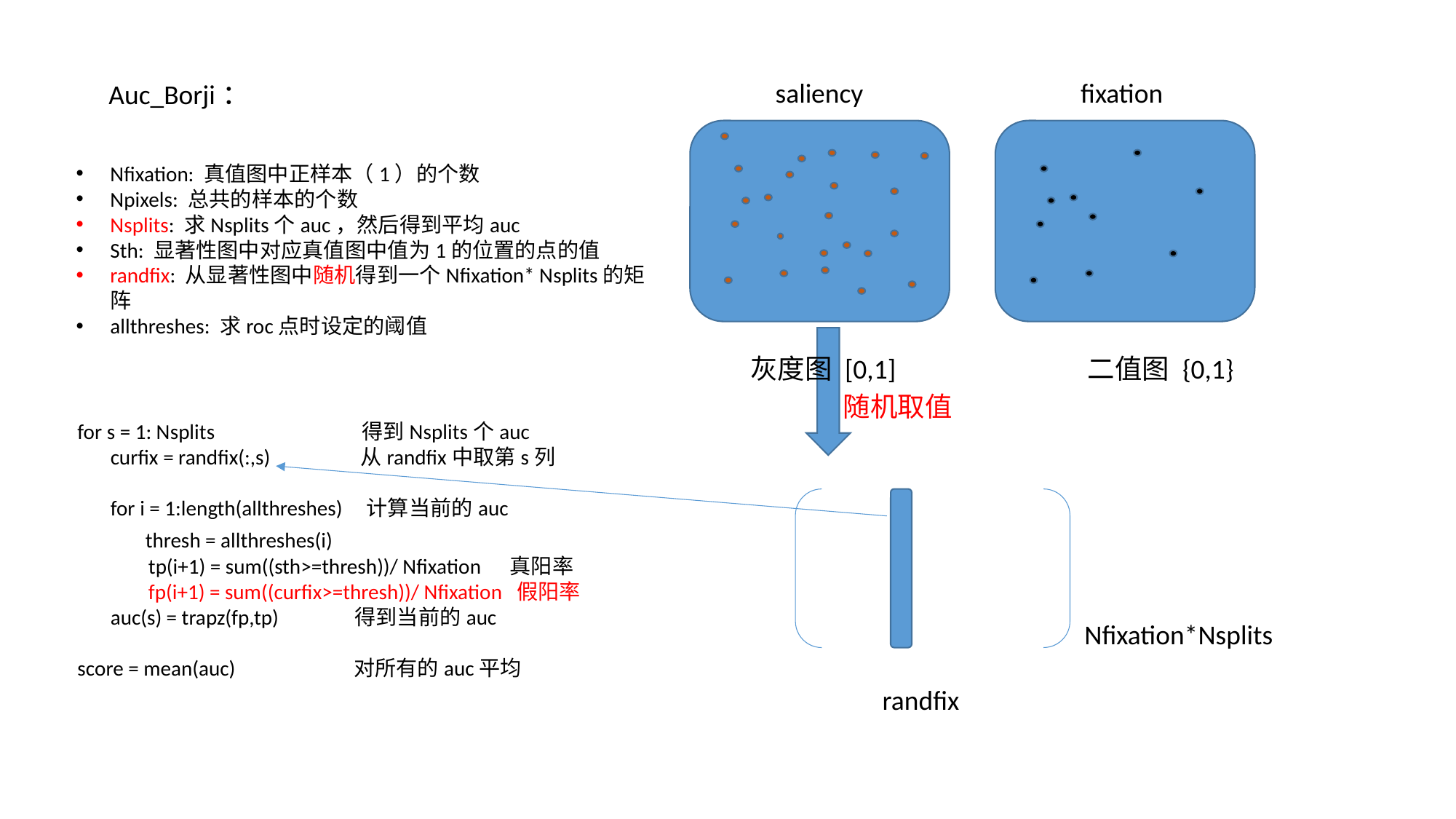

saliency

fixation

Auc_Borji：

Nfixation: 真值图中正样本（1）的个数
Npixels: 总共的样本的个数
Nsplits: 求Nsplits个auc，然后得到平均auc
Sth: 显著性图中对应真值图中值为1的位置的点的值
randfix: 从显著性图中随机得到一个Nfixation* Nsplits的矩阵
allthreshes: 求roc点时设定的阈值

灰度图 [0,1]
二值图 {0,1}
随机取值
for s = 1: Nsplits                              得到Nsplits个auc
       curfix = randfix(:,s)                  从randfix中取第s列

       for i = 1:length(allthreshes)    计算当前的auc
           thresh = allthreshes(i)
               tp(i+1) = sum((sth>=thresh))/ Nfixation     真阳率
               fp(i+1) = sum((curfix>=thresh))/ Nfixation  假阳率
       auc(s) = trapz(fp,tp)               得到当前的auc

score = mean(auc)                        对所有的auc平均

Nfixation*Nsplits
randfix